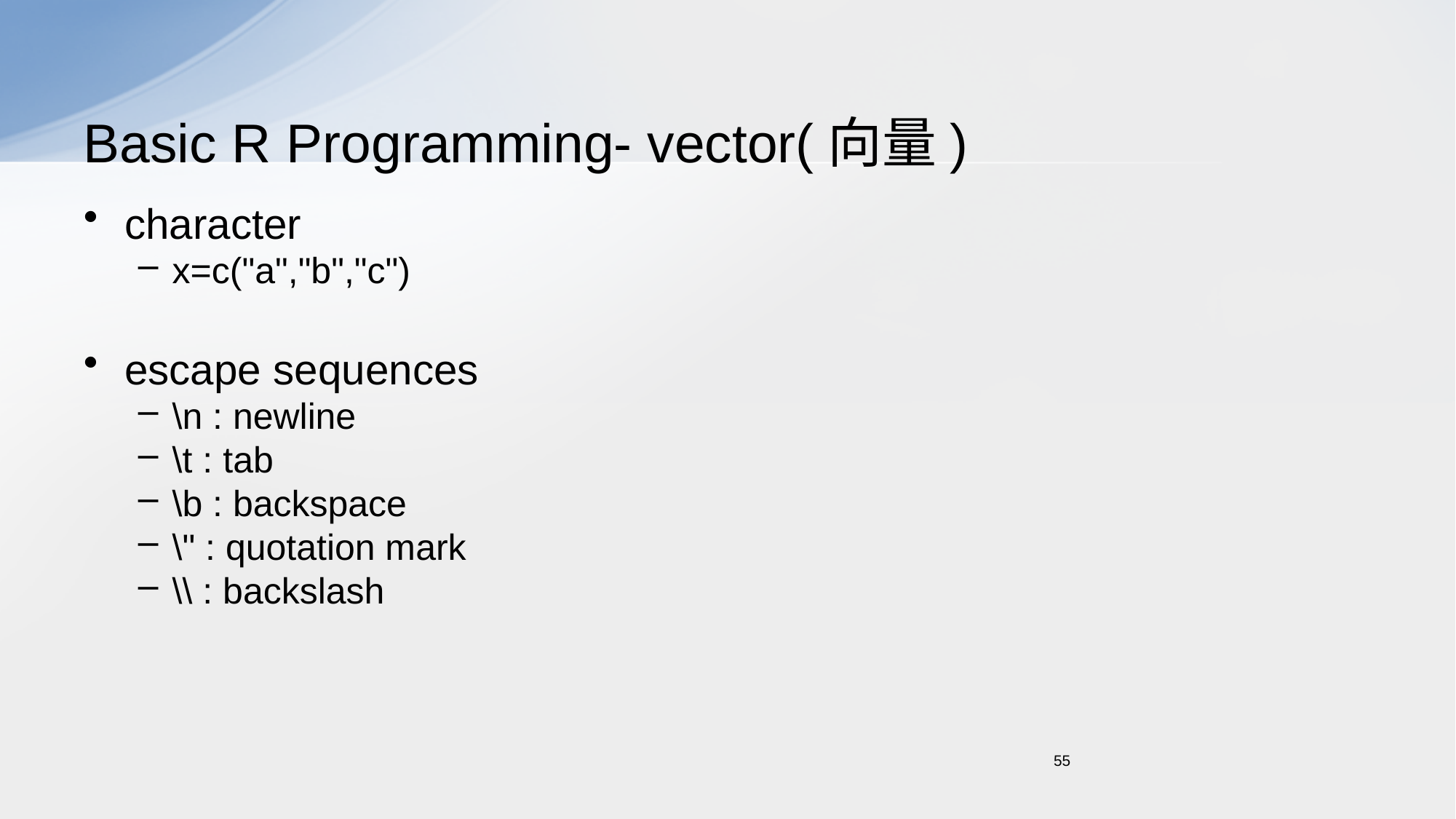

# Basic R Programming- vector(向量)
character
x=c("a","b","c")

escape sequences
\n : newline
\t : tab
\b : backspace
\" : quotation mark
\\ : backslash
55